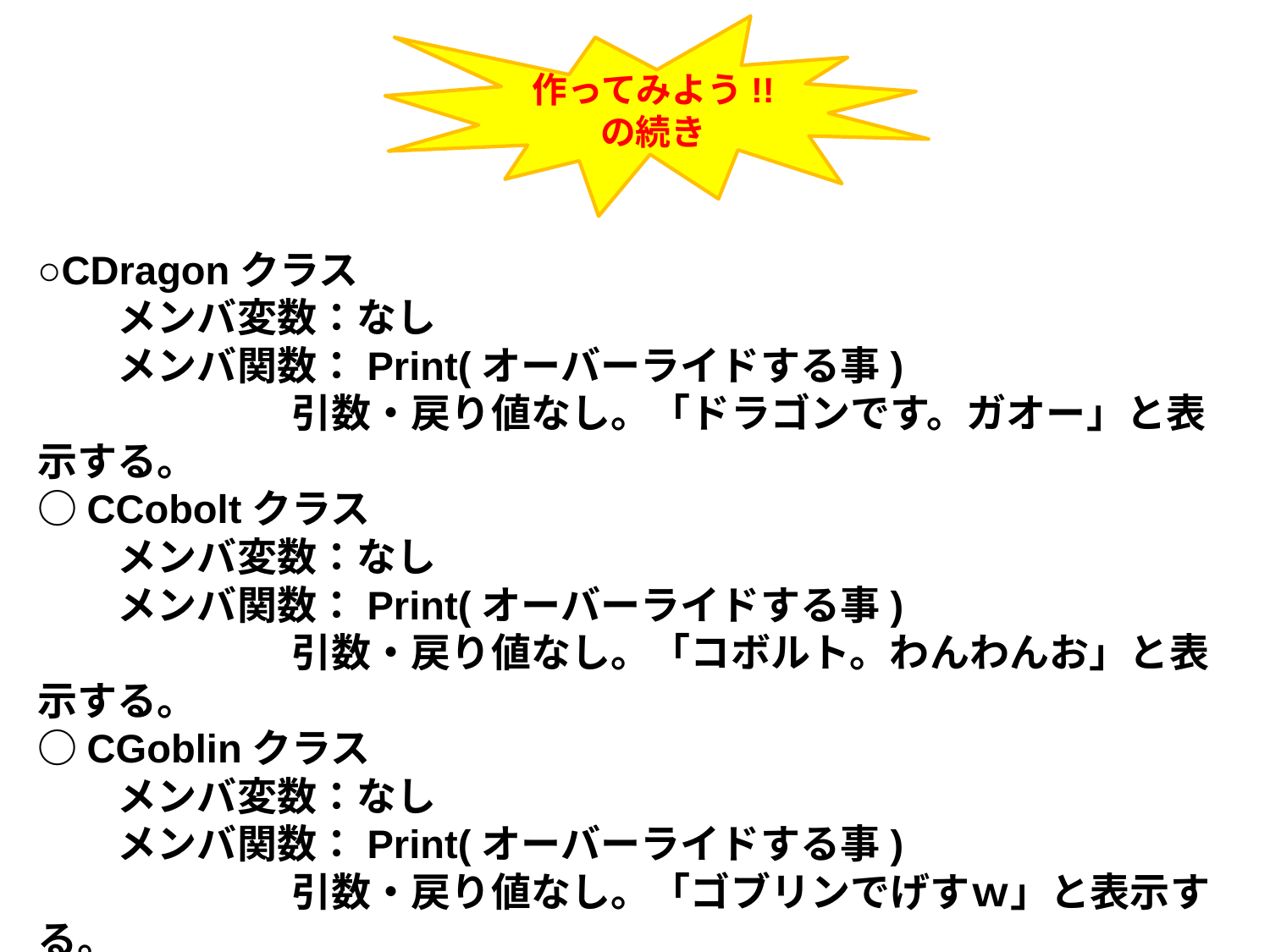

作ってみよう!!
の続き
○CDragonクラス
　　メンバ変数：なし
　　メンバ関数：Print(オーバーライドする事)
		引数・戻り値なし。「ドラゴンです。ガオー」と表示する。
○CCoboltクラス
　　メンバ変数：なし
　　メンバ関数：Print(オーバーライドする事)
		引数・戻り値なし。「コボルト。わんわんお」と表示する。
○CGoblinクラス
　　メンバ変数：なし
　　メンバ関数：Print(オーバーライドする事)
		引数・戻り値なし。「ゴブリンでげすｗ」と表示する。